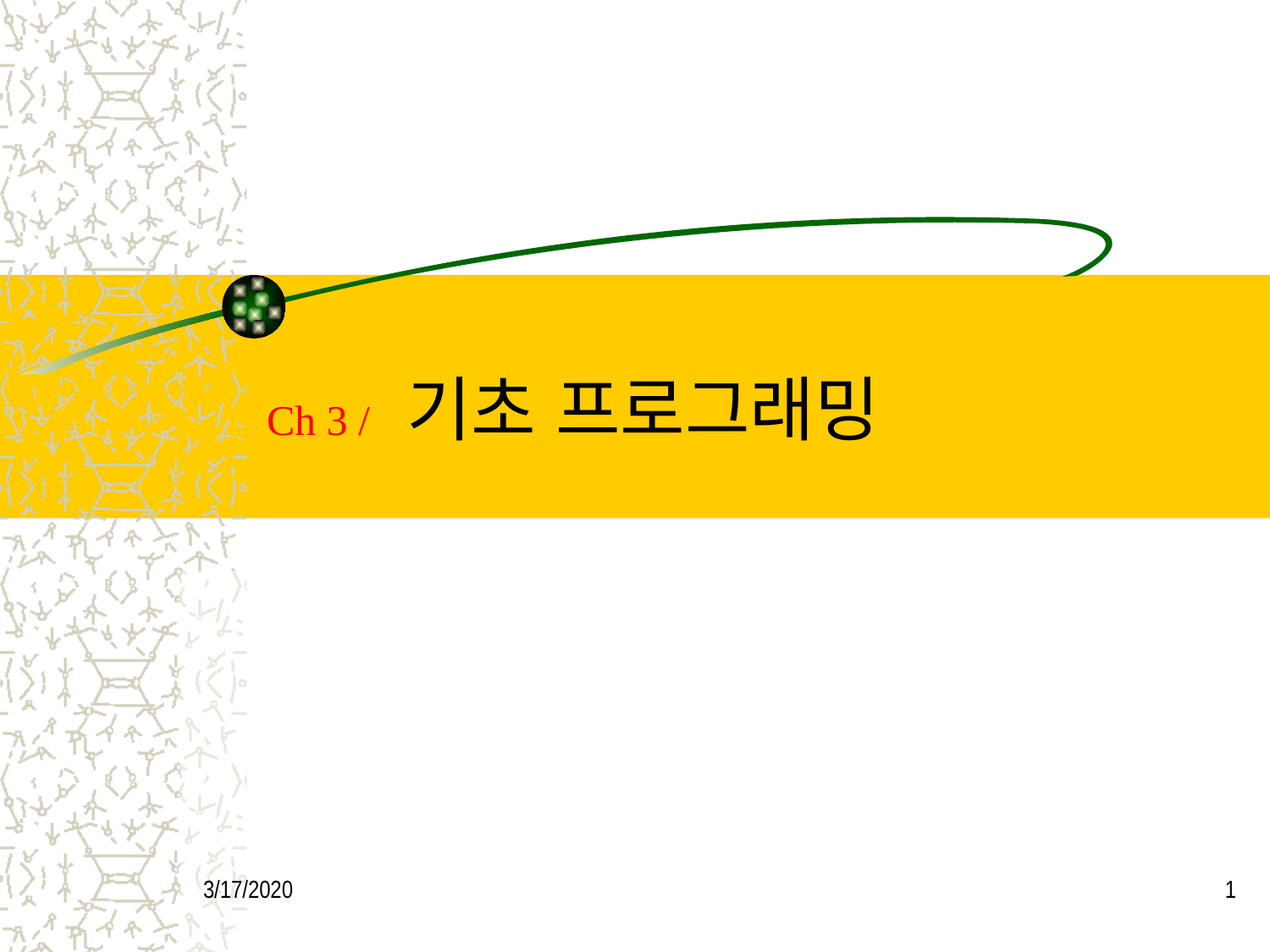

# Ch 3 /  기초 프로그래밍

3/17/2020
1